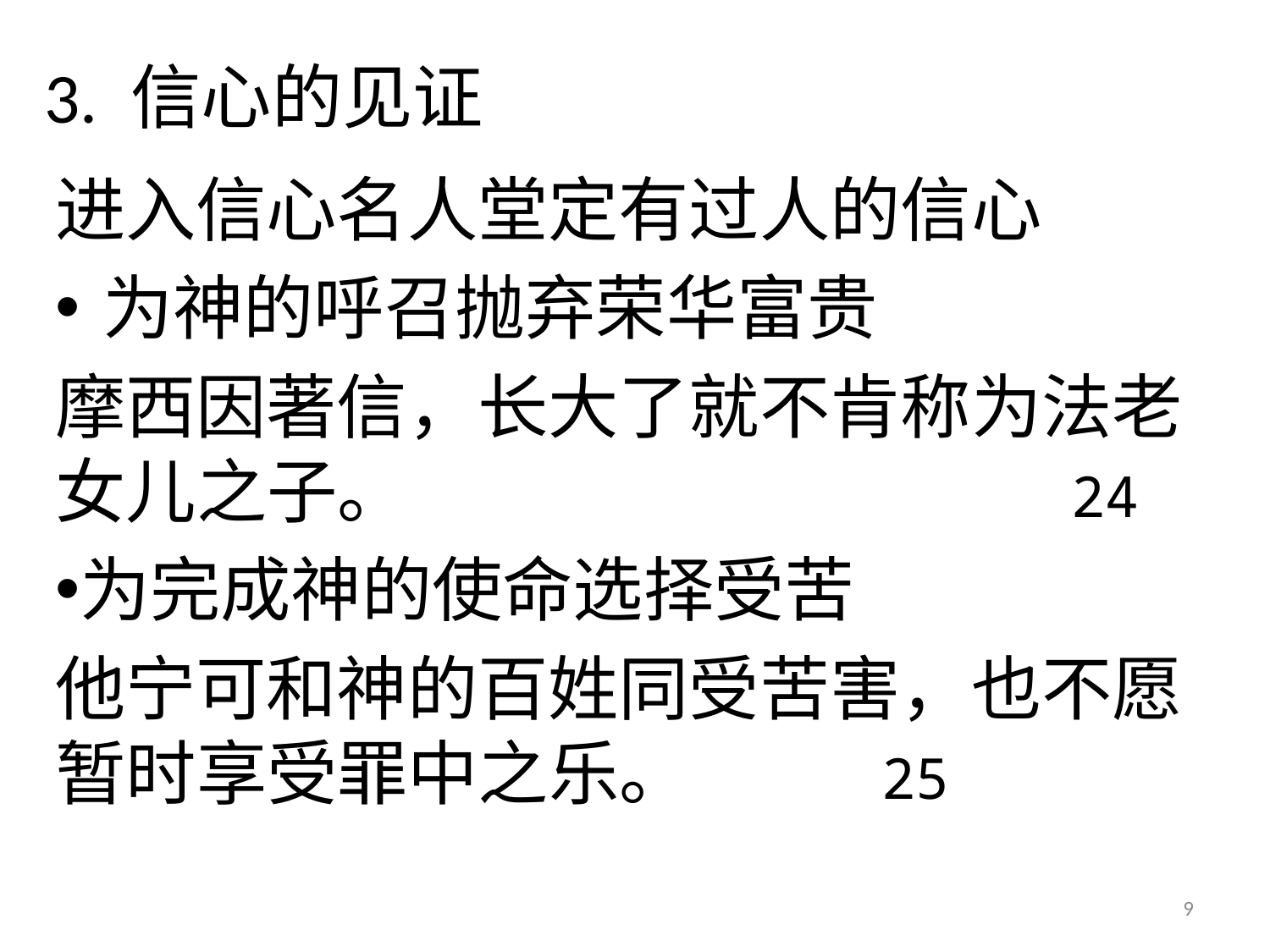

# 3. 信心的见证
进入信心名人堂定有过人的信心
为神的呼召抛弃荣华富贵
摩西因著信，长大了就不肯称为法老女儿之子。						24
为完成神的使命选择受苦
他宁可和神的百姓同受苦害，也不愿暂时享受罪中之乐。           25
9